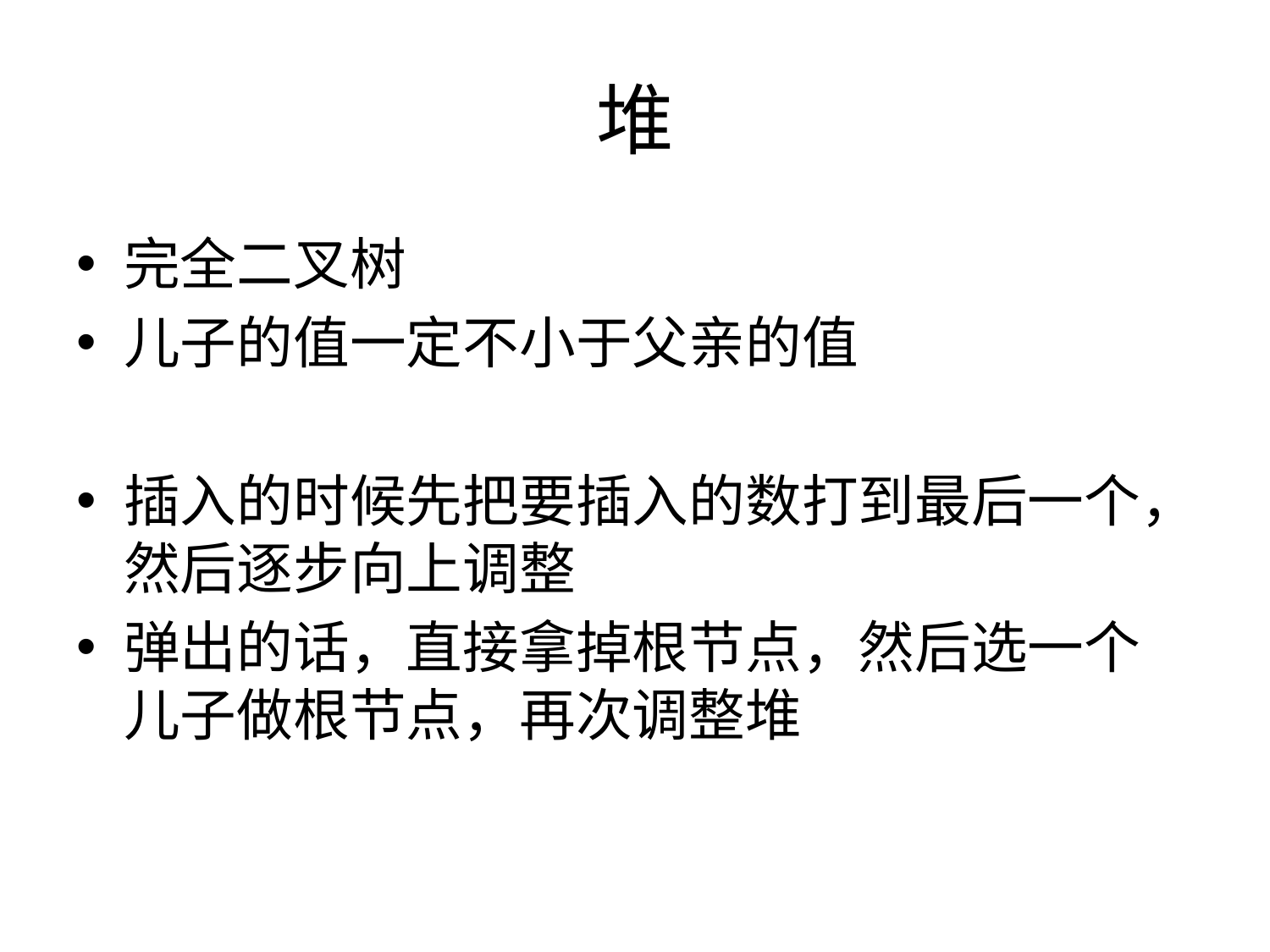

# 堆
完全二叉树
儿子的值一定不小于父亲的值

插入的时候先把要插入的数打到最后一个，然后逐步向上调整
弹出的话，直接拿掉根节点，然后选一个儿子做根节点，再次调整堆